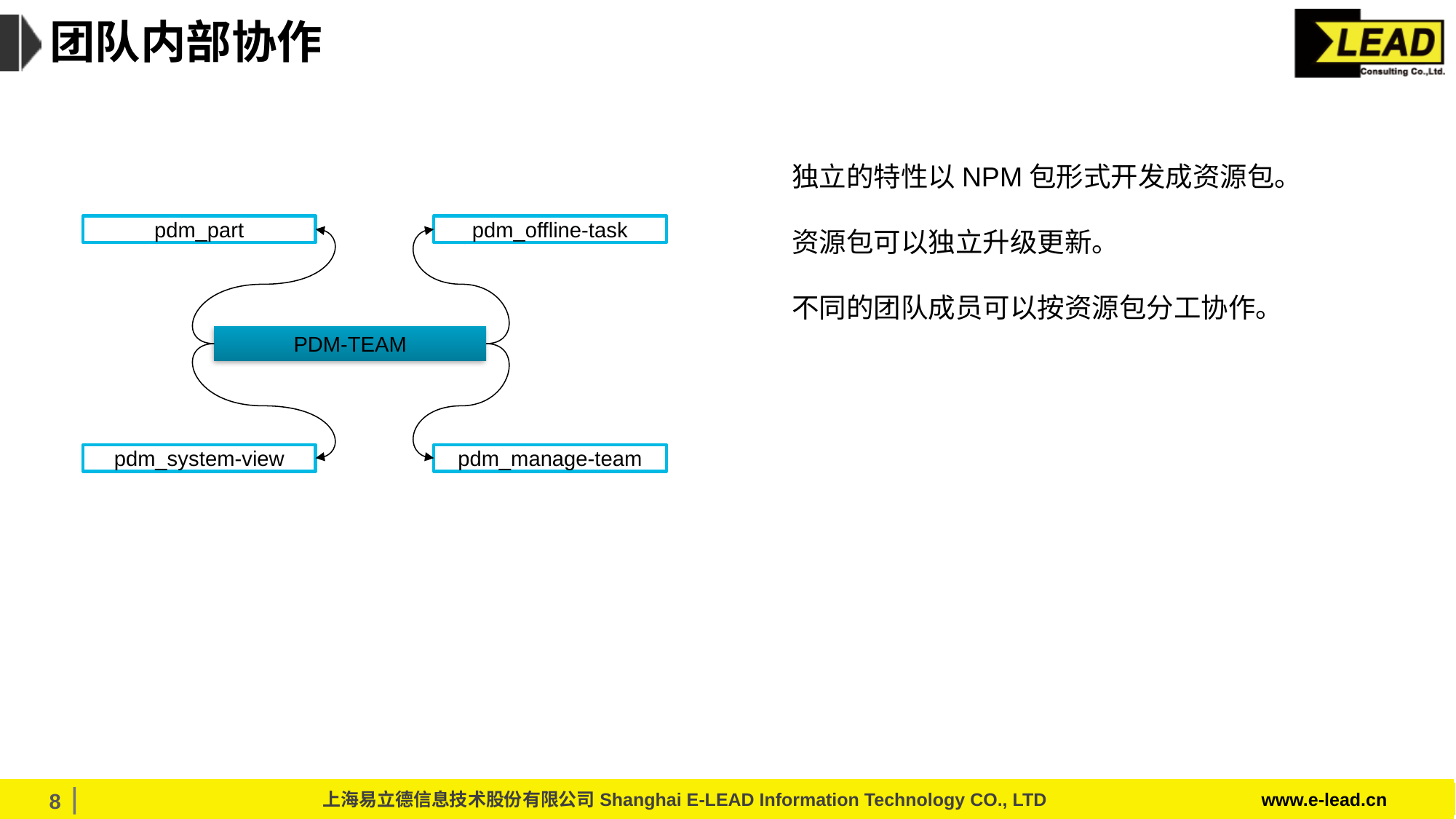

# 团队内部协作
独立的特性以NPM包形式开发成资源包。

资源包可以独立升级更新。

不同的团队成员可以按资源包分工协作。

pdm_offline-task
pdm_part
PDM-TEAM
pdm_manage-team
pdm_system-view